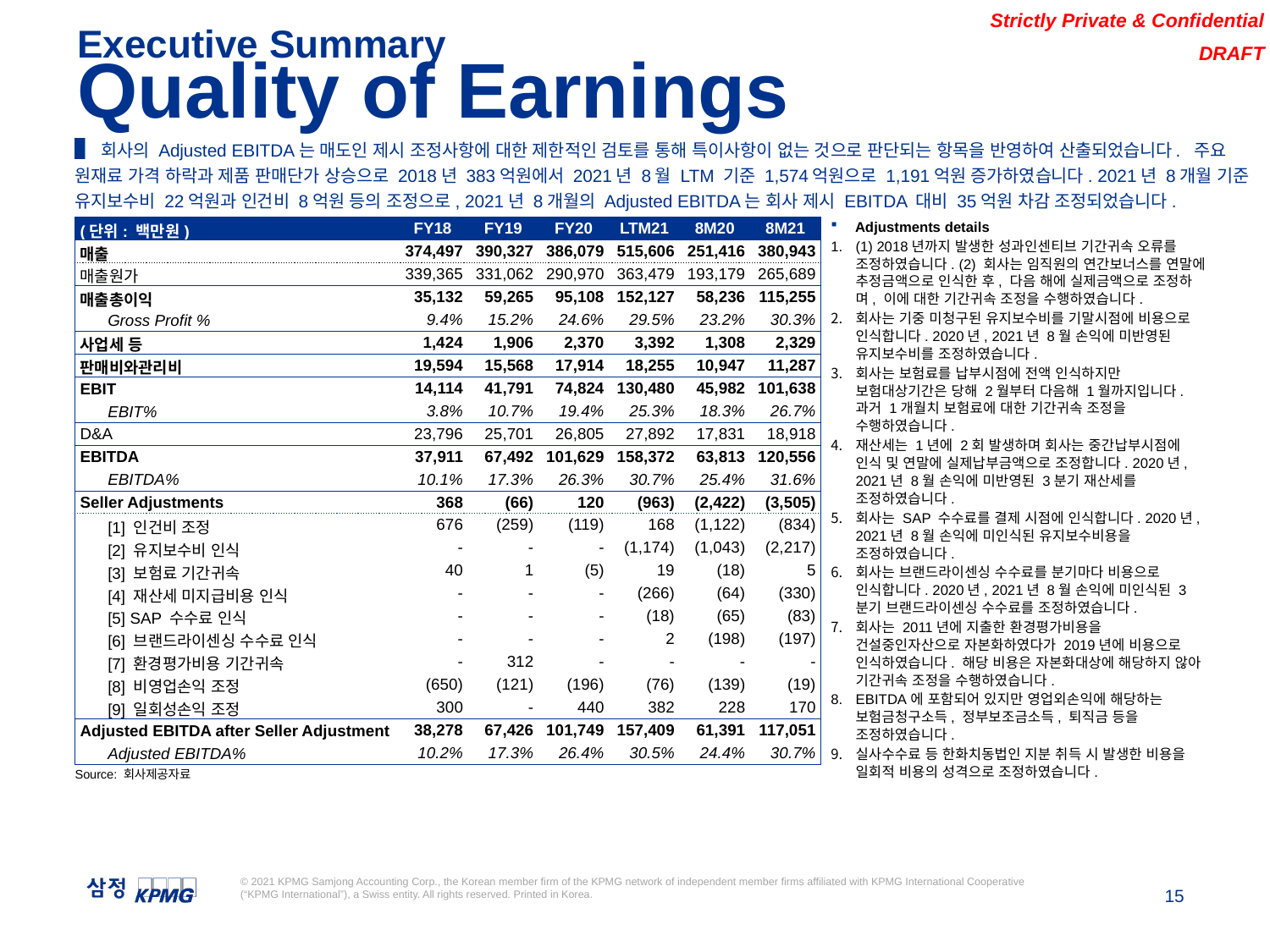

Executive Summary
Quality of Earnings
▌회사의 Adjusted EBITDA는 매도인 제시 조정사항에 대한 제한적인 검토를 통해 특이사항이 없는 것으로 판단되는 항목을 반영하여 산출되었습니다.  주요 원재료 가격 하락과 제품 판매단가 상승으로 2018년 383억원에서 2021년 8월 LTM 기준 1,574억원으로 1,191억원 증가하였습니다. 2021년 8개월 기준 유지보수비 22억원과 인건비 8억원 등의 조정으로, 2021년 8개월의 Adjusted EBITDA는 회사 제시 EBITDA 대비 35억원 차감 조정되었습니다.
| (단위: 백만원) |  | FY18 | FY19 | FY20 | LTM21 | 8M20 | 8M21 |
| --- | --- | --- | --- | --- | --- | --- | --- |
| 매출 |  | 374,497 | 390,327 | 386,079 | 515,606 | 251,416 | 380,943 |
| 매출원가 |  | 339,365 | 331,062 | 290,970 | 363,479 | 193,179 | 265,689 |
| 매출총이익 |  | 35,132 | 59,265 | 95,108 | 152,127 | 58,236 | 115,255 |
|  | Gross Profit % | 9.4% | 15.2% | 24.6% | 29.5% | 23.2% | 30.3% |
| 사업세 등 |  | 1,424 | 1,906 | 2,370 | 3,392 | 1,308 | 2,329 |
| 판매비와관리비 |  | 19,594 | 15,568 | 17,914 | 18,255 | 10,947 | 11,287 |
| EBIT |  | 14,114 | 41,791 | 74,824 | 130,480 | 45,982 | 101,638 |
|  | EBIT% | 3.8% | 10.7% | 19.4% | 25.3% | 18.3% | 26.7% |
| D&A |  | 23,796 | 25,701 | 26,805 | 27,892 | 17,831 | 18,918 |
| EBITDA |  | 37,911 | 67,492 | 101,629 | 158,372 | 63,813 | 120,556 |
|  | EBITDA% | 10.1% | 17.3% | 26.3% | 30.7% | 25.4% | 31.6% |
| Seller Adjustments |  | 368 | (66) | 120 | (963) | (2,422) | (3,505) |
|  | [1] 인건비 조정 | 676 | (259) | (119) | 168 | (1,122) | (834) |
|  | [2] 유지보수비 인식 | - | - | - | (1,174) | (1,043) | (2,217) |
|  | [3] 보험료 기간귀속 | 40 | 1 | (5) | 19 | (18) | 5 |
|  | [4] 재산세 미지급비용 인식 | - | - | - | (266) | (64) | (330) |
|  | [5] SAP 수수료 인식 | - | - | - | (18) | (65) | (83) |
|  | [6] 브랜드라이센싱 수수료 인식 | - | - | - | 2 | (198) | (197) |
|  | [7] 환경평가비용 기간귀속 | - | 312 | - | - | - | - |
|  | [8] 비영업손익 조정 | (650) | (121) | (196) | (76) | (139) | (19) |
|  | [9] 일회성손익 조정 | 300 | - | 440 | 382 | 228 | 170 |
| Adjusted EBITDA after Seller Adjustment |  | 38,278 | 67,426 | 101,749 | 157,409 | 61,391 | 117,051 |
|  | Adjusted EBITDA% | 10.2% | 17.3% | 26.4% | 30.5% | 24.4% | 30.7% |
 Adjustments details
(1) 2018년까지 발생한 성과인센티브 기간귀속 오류를 조정하였습니다. (2) 회사는 임직원의 연간보너스를 연말에 추정금액으로 인식한 후, 다음 해에 실제금액으로 조정하며, 이에 대한 기간귀속 조정을 수행하였습니다.
회사는 기중 미청구된 유지보수비를 기말시점에 비용으로 인식합니다. 2020년, 2021년 8월 손익에 미반영된 유지보수비를 조정하였습니다.
회사는 보험료를 납부시점에 전액 인식하지만 보험대상기간은 당해 2월부터 다음해 1월까지입니다. 과거 1개월치 보험료에 대한 기간귀속 조정을 수행하였습니다.
재산세는 1년에 2회 발생하며 회사는 중간납부시점에 인식 및 연말에 실제납부금액으로 조정합니다. 2020년, 2021년 8월 손익에 미반영된 3분기 재산세를 조정하였습니다.
회사는 SAP 수수료를 결제 시점에 인식합니다. 2020년, 2021년 8월 손익에 미인식된 유지보수비용을 조정하였습니다.
회사는 브랜드라이센싱 수수료를 분기마다 비용으로 인식합니다. 2020년, 2021년 8월 손익에 미인식된 3분기 브랜드라이센싱 수수료를 조정하였습니다.
회사는 2011년에 지출한 환경평가비용을 건설중인자산으로 자본화하였다가 2019년에 비용으로 인식하였습니다. 해당 비용은 자본화대상에 해당하지 않아 기간귀속 조정을 수행하였습니다.
EBITDA에 포함되어 있지만 영업외손익에 해당하는 보험금청구소득, 정부보조금소득, 퇴직금 등을 조정하였습니다.
실사수수료 등 한화치동법인 지분 취득 시 발생한 비용을 일회적 비용의 성격으로 조정하였습니다.
Source: 회사제공자료